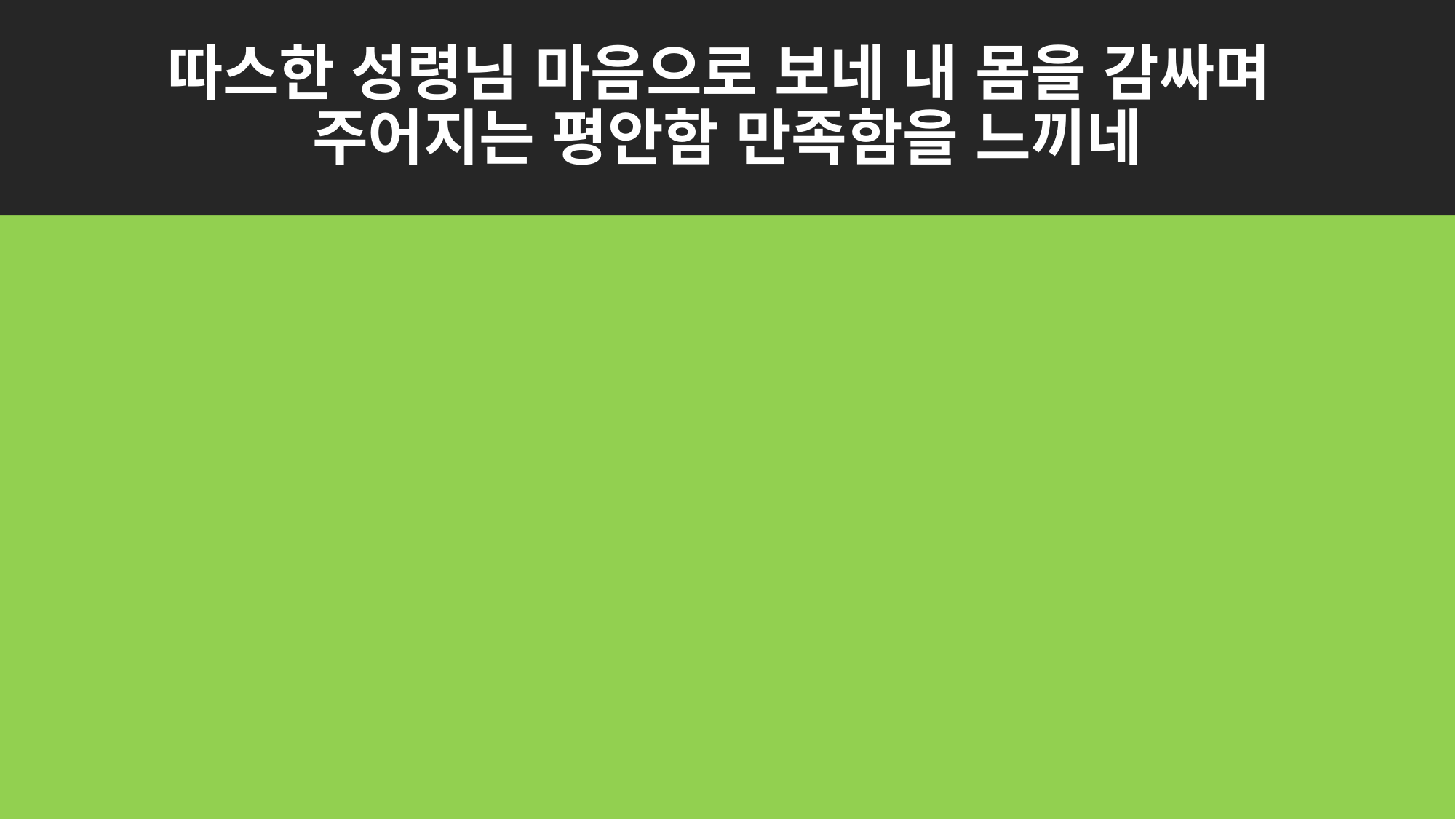

# 따스한 성령님 마음으로 보네 내 몸을 감싸며 주어지는 평안함 만족함을 느끼네